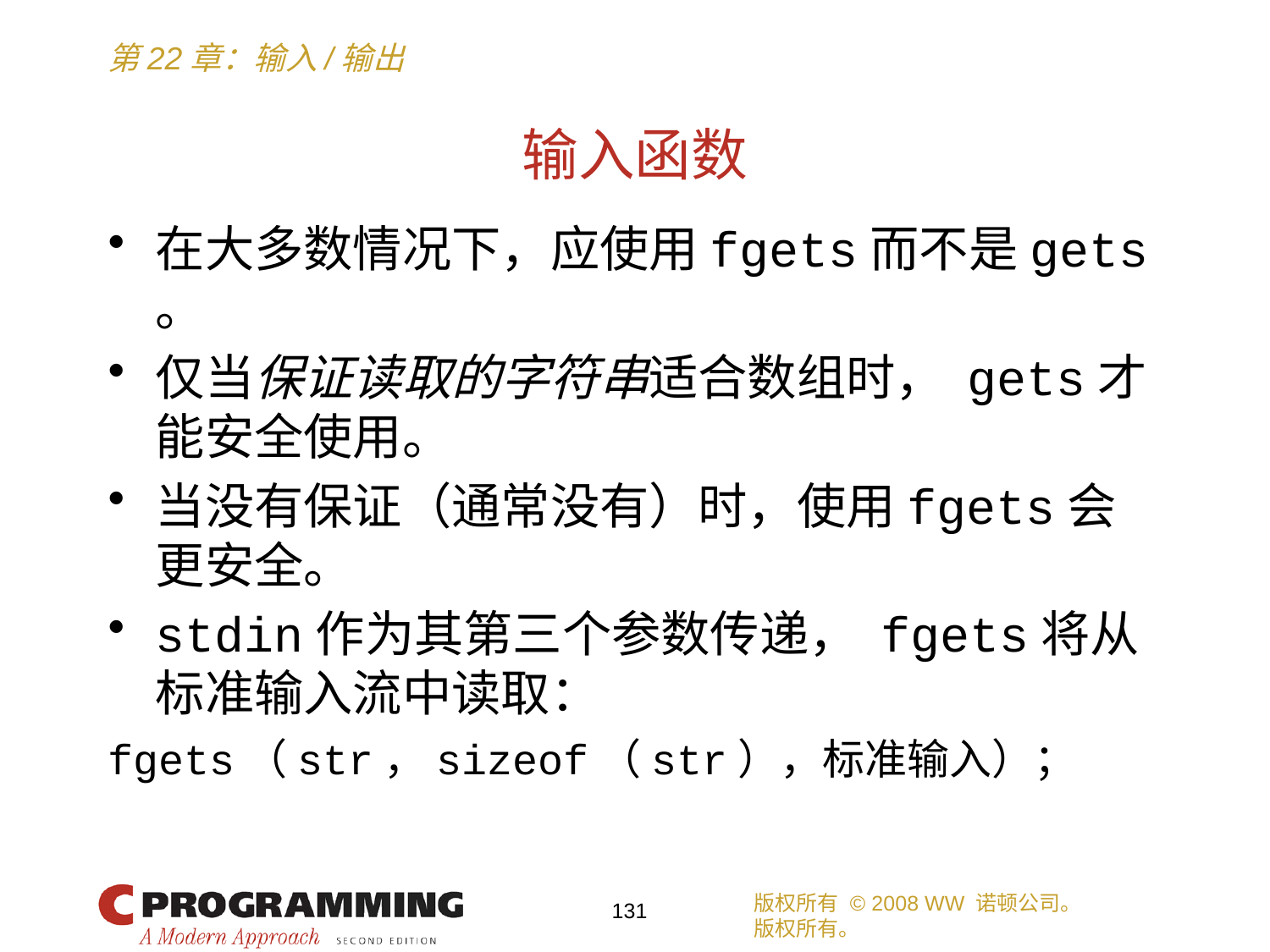

# 输入函数
在大多数情况下，应使用fgets而不是gets 。
仅当保证读取的字符串适合数组时， gets才能安全使用。
当没有保证（通常没有）时，使用fgets会更安全。
stdin作为其第三个参数传递， fgets将从标准输入流中读取：
fgets（str，sizeof（str），标准输入）；

版权所有 © 2008 WW 诺顿公司。
版权所有。
131